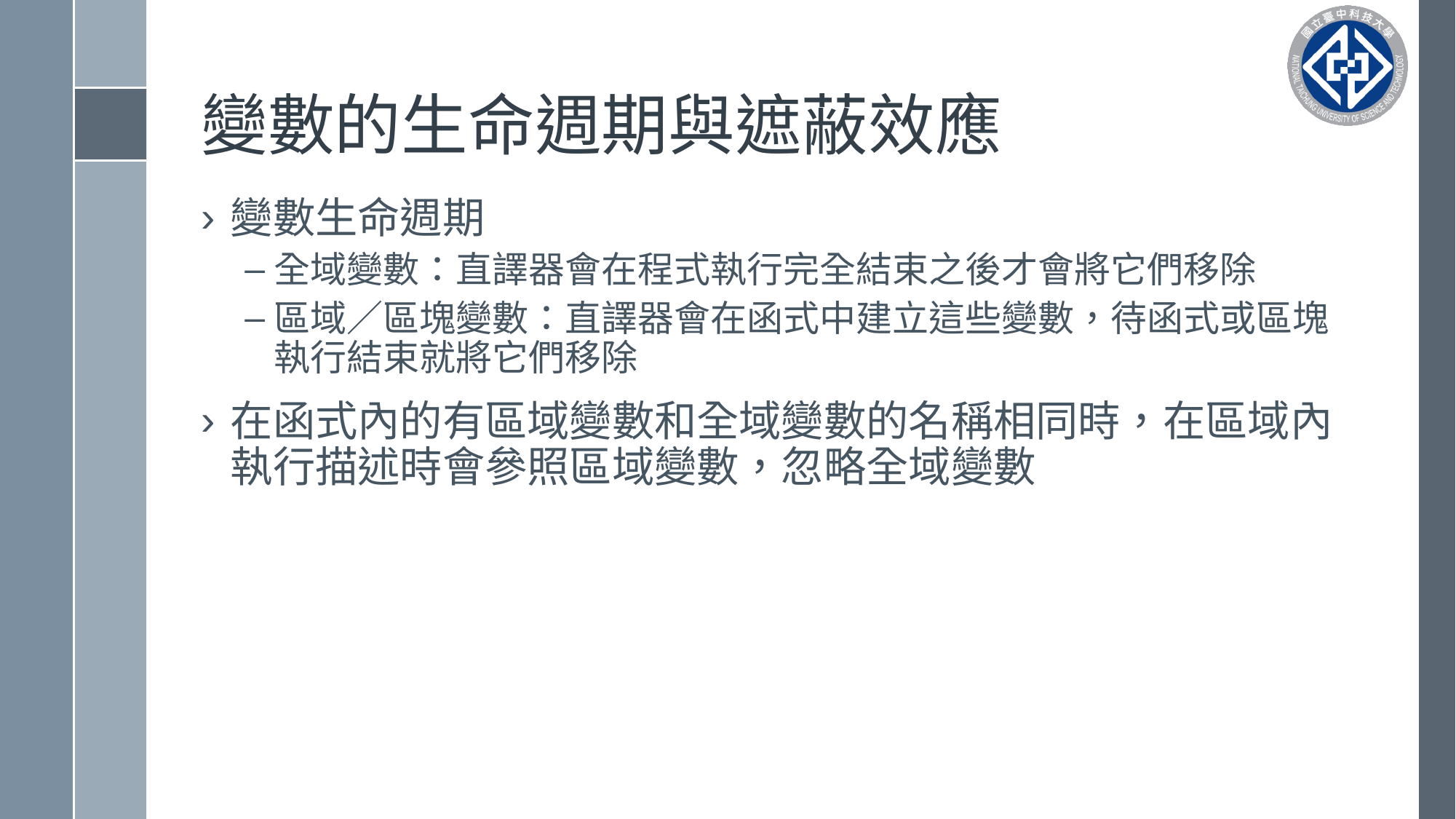

# 變數的生命週期與遮蔽效應
變數生命週期
全域變數：直譯器會在程式執行完全結束之後才會將它們移除
區域／區塊變數：直譯器會在函式中建立這些變數，待函式或區塊執行結束就將它們移除
在函式內的有區域變數和全域變數的名稱相同時，在區域內執行描述時會參照區域變數，忽略全域變數